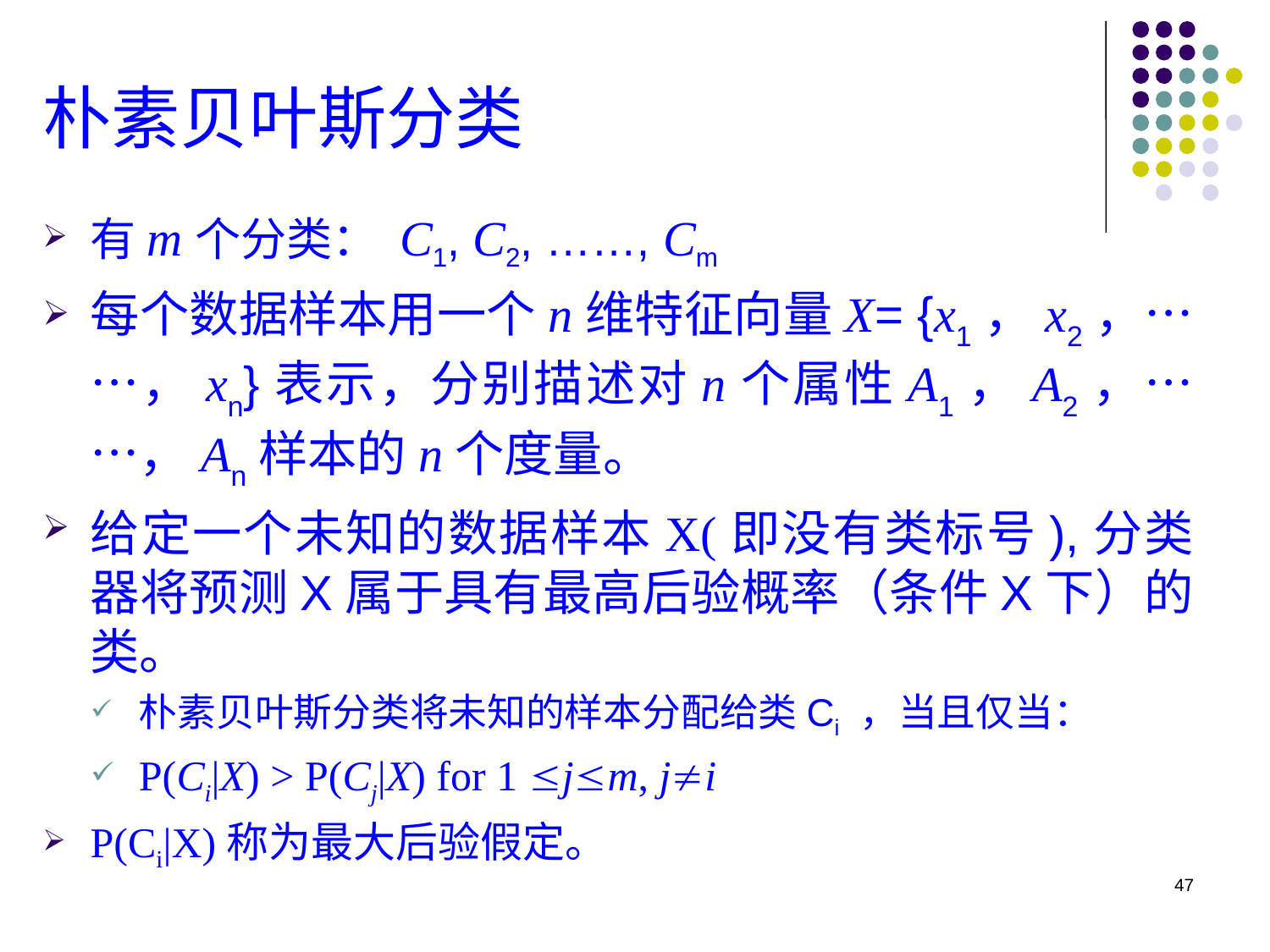

# 朴素贝叶斯分类
有m个分类： C1, C2, ……, Cm
每个数据样本用一个n维特征向量X= {x1，x2，……，xn}表示，分别描述对n个属性A1，A2，……，An样本的n个度量。
给定一个未知的数据样本X(即没有类标号),分类器将预测X属于具有最高后验概率（条件X下）的类。
朴素贝叶斯分类将未知的样本分配给类Ci ，当且仅当：
P(Ci|X) > P(Cj|X) for 1 ≤j≤m, j≠i
P(Ci|X)称为最大后验假定。
47